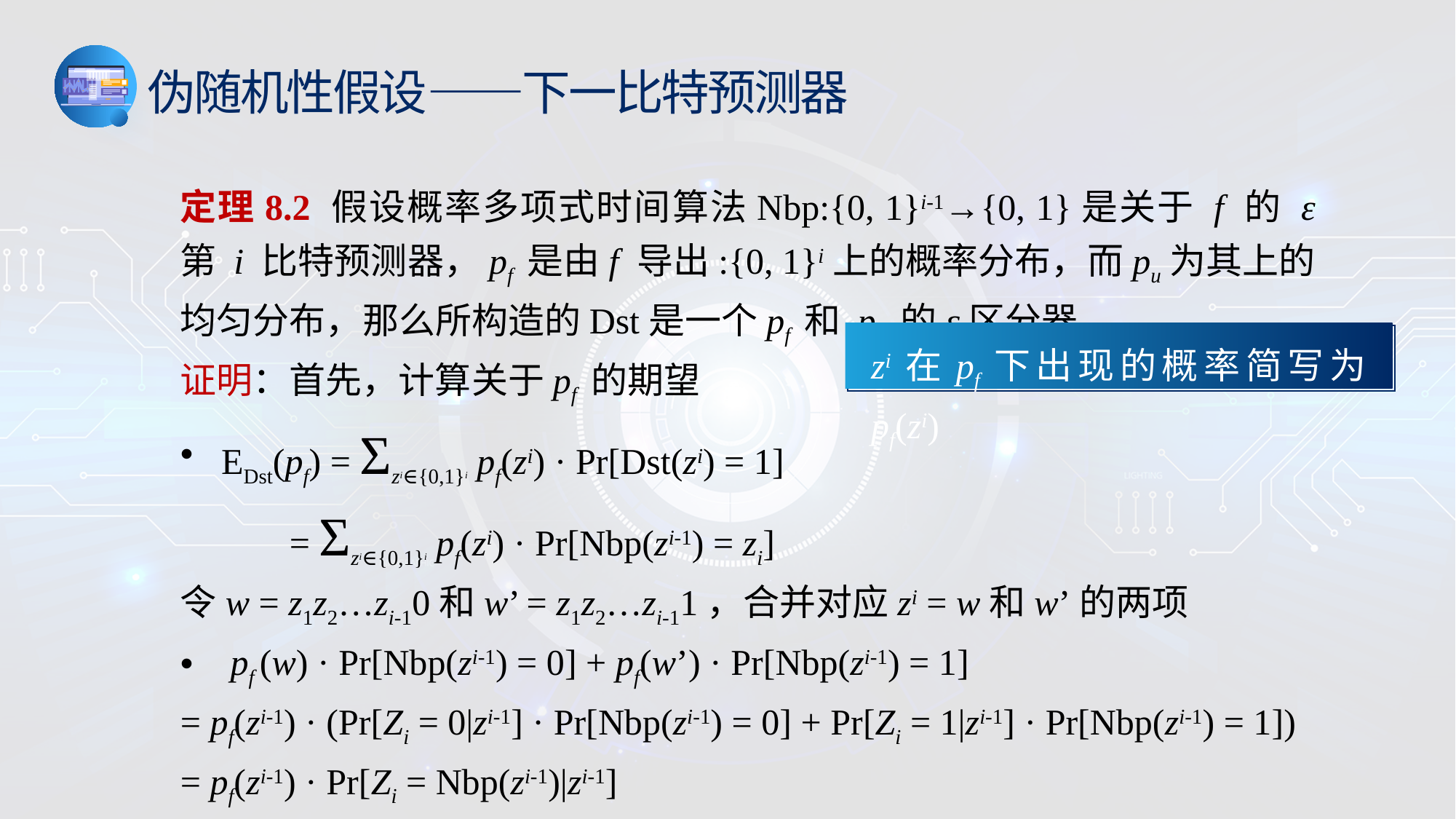

伪随机性假设——下一比特预测器

定理8.2 假设概率多项式时间算法Nbp:{0, 1}i-1→{0, 1}是关于 f 的 ε 第 i 比特预测器，pf 是由f 导出:{0, 1}i上的概率分布，而pu为其上的均匀分布，那么所构造的Dst是一个pf 和 pu 的ε区分器
证明：首先，计算关于pf 的期望
EDst(pf) = Ʃzi∈{0,1}i pf(zi) · Pr[Dst(zi) = 1]
	= Ʃzi∈{0,1}i pf(zi) · Pr[Nbp(zi-1) = zi]
令w = z1z2…zi-10和w’ = z1z2…zi-11，合并对应zi = w和w’的两项
 pf (w) · Pr[Nbp(zi-1) = 0] + pf(w’) · Pr[Nbp(zi-1) = 1]
= pf(zi-1) · (Pr[Zi = 0|zi-1] · Pr[Nbp(zi-1) = 0] + Pr[Zi = 1|zi-1] · Pr[Nbp(zi-1) = 1])
= pf(zi-1) · Pr[Zi = Nbp(zi-1)|zi-1]

zi在pf下出现的概率简写为pf(zi)